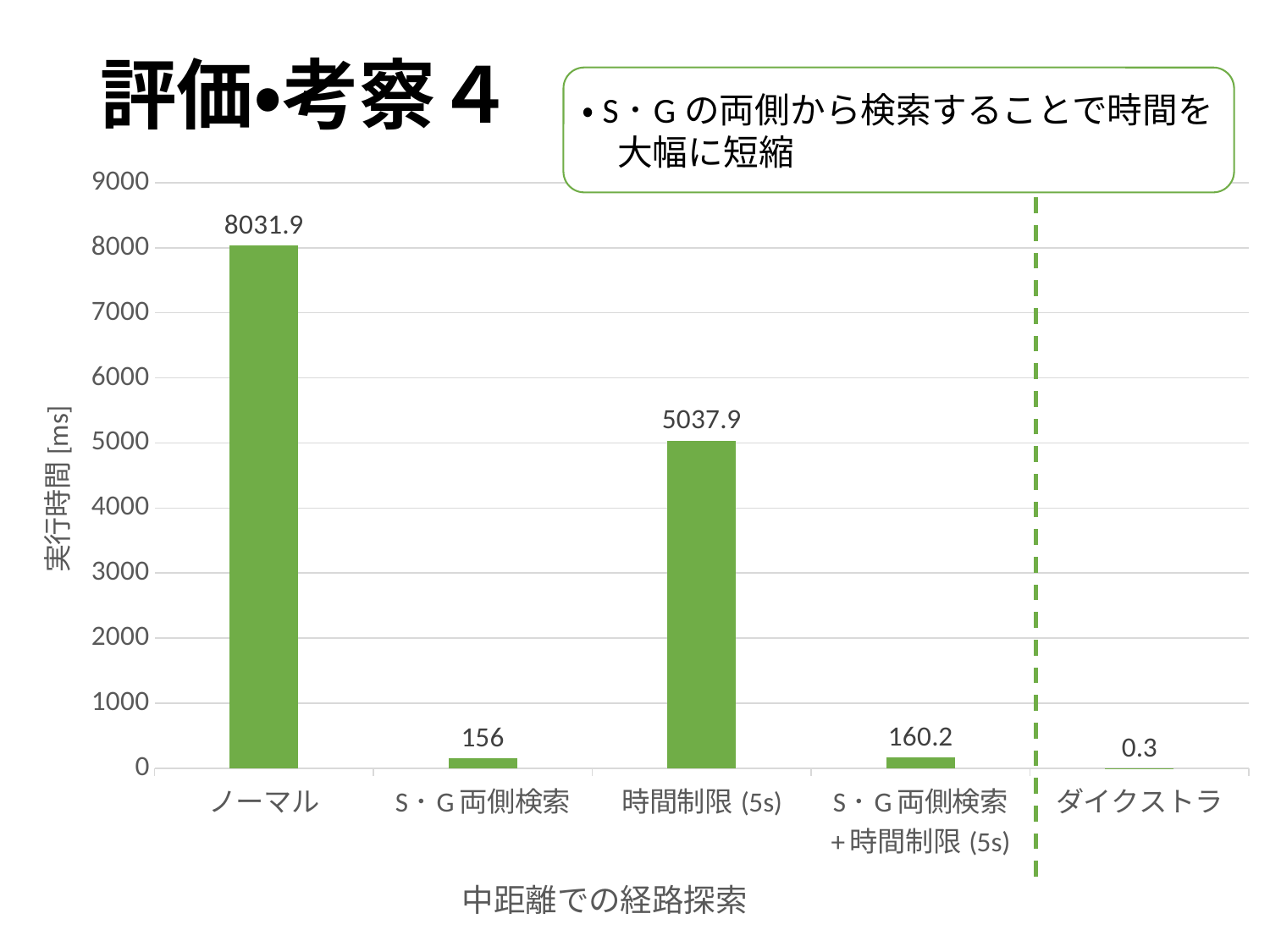

# 評価・考察４
・S･Gの両側から検索することで時間を
　大幅に短縮

### Chart

| Category | 系列1 |
|---|---|
| ノーマル | 8031.9 |
| S･G両側検索 | 156.0 |
| 時間制限(5s) | 5037.9 |
| S･G両側検索
+時間制限(5s) | 160.2 |
| ダイクストラ | 0.3 |